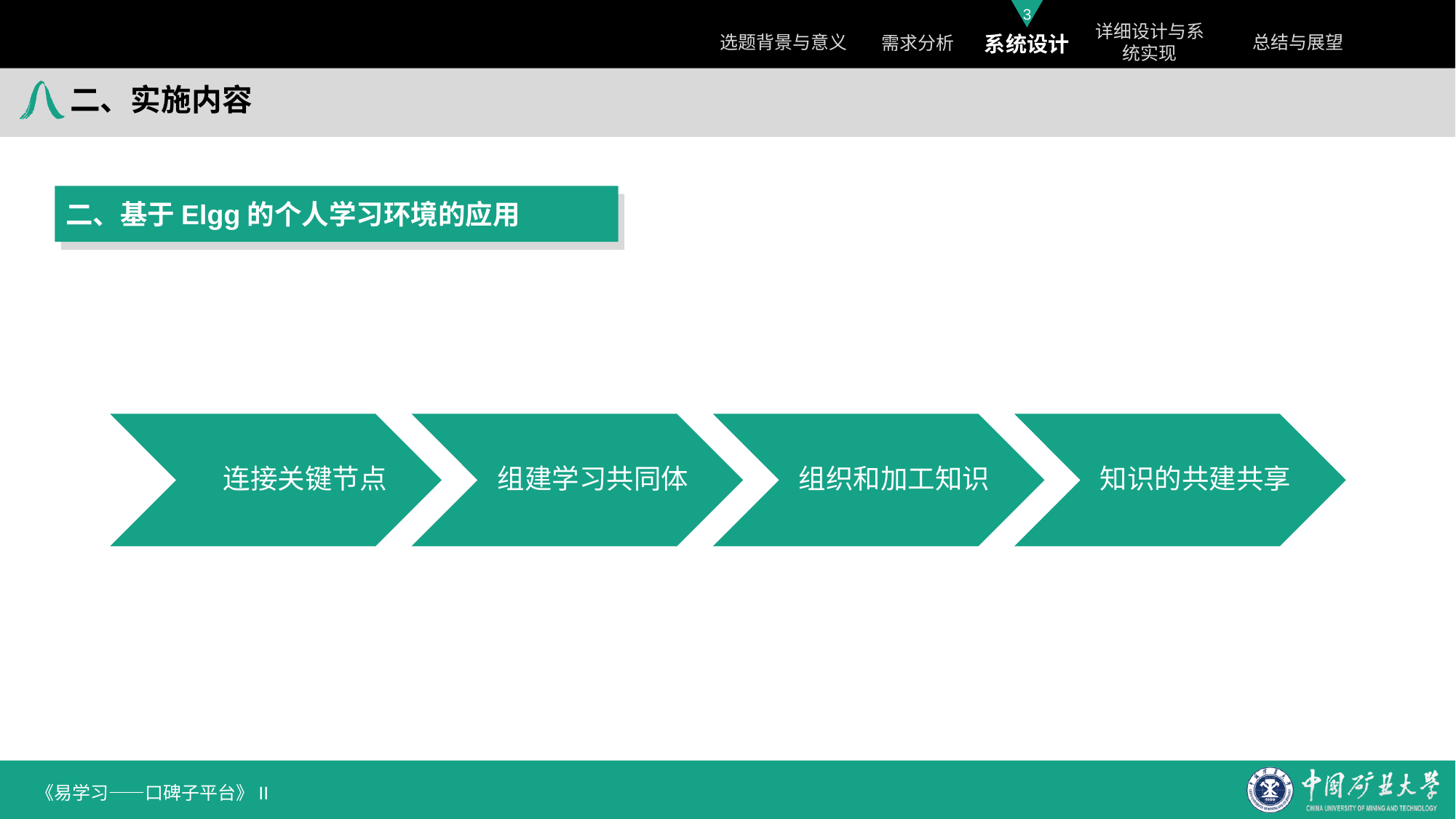

连通主义视域下的个人学习环境的实施
二、实施内容
二、基于Elgg的个人学习环境的应用

连接关键节点
组建学习共同体
组织和加工知识
知识的共建共享